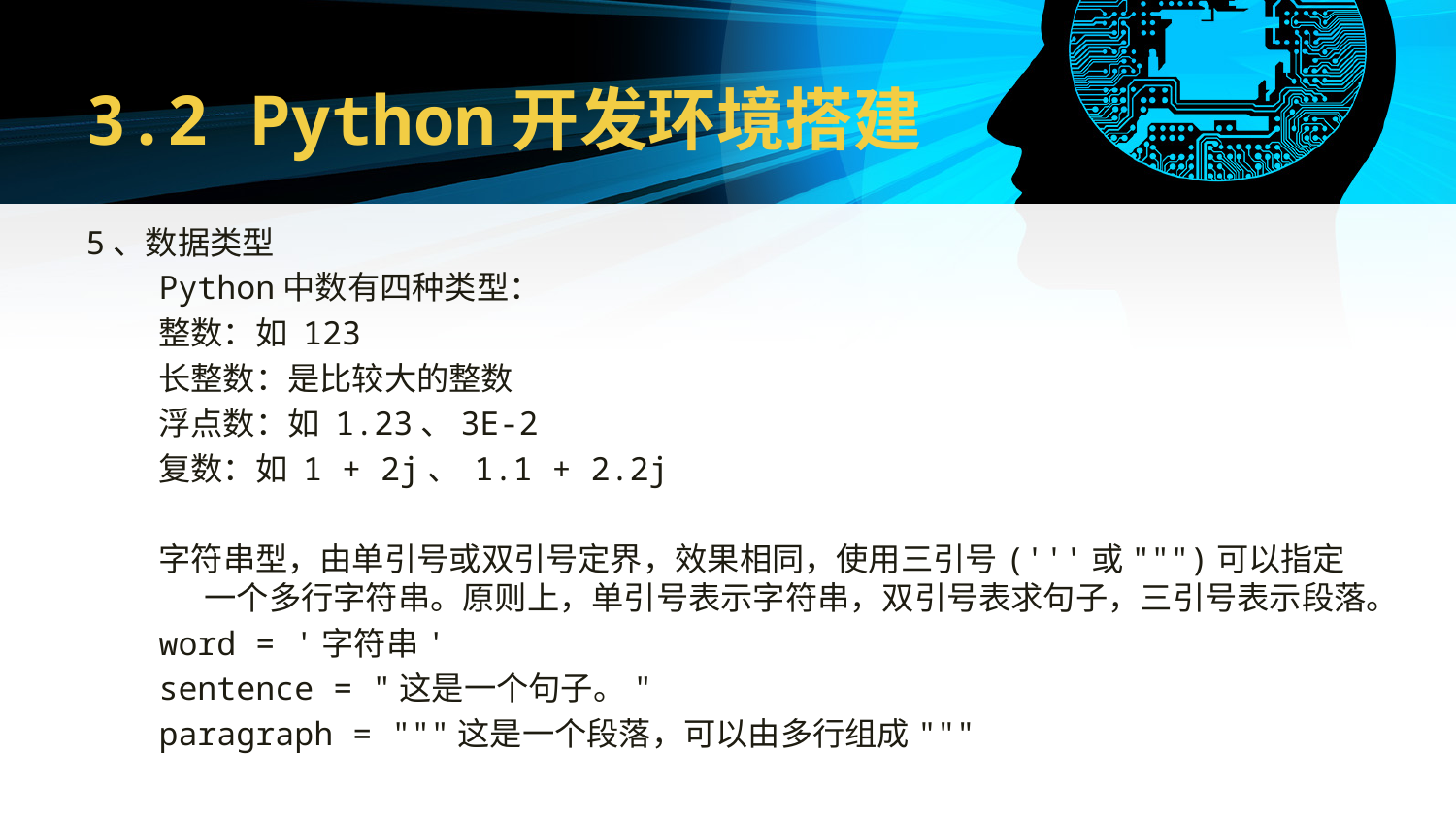

# 3.2 Python开发环境搭建
5、数据类型
Python中数有四种类型：
整数：如 123
长整数：是比较大的整数
浮点数：如 1.23、3E-2
复数：如 1 + 2j、 1.1 + 2.2j

字符串型，由单引号或双引号定界，效果相同，使用三引号('''或""")可以指定一个多行字符串。原则上，单引号表示字符串，双引号表求句子，三引号表示段落。
word = '字符串'
sentence = "这是一个句子。"
paragraph = """这是一个段落，可以由多行组成"""